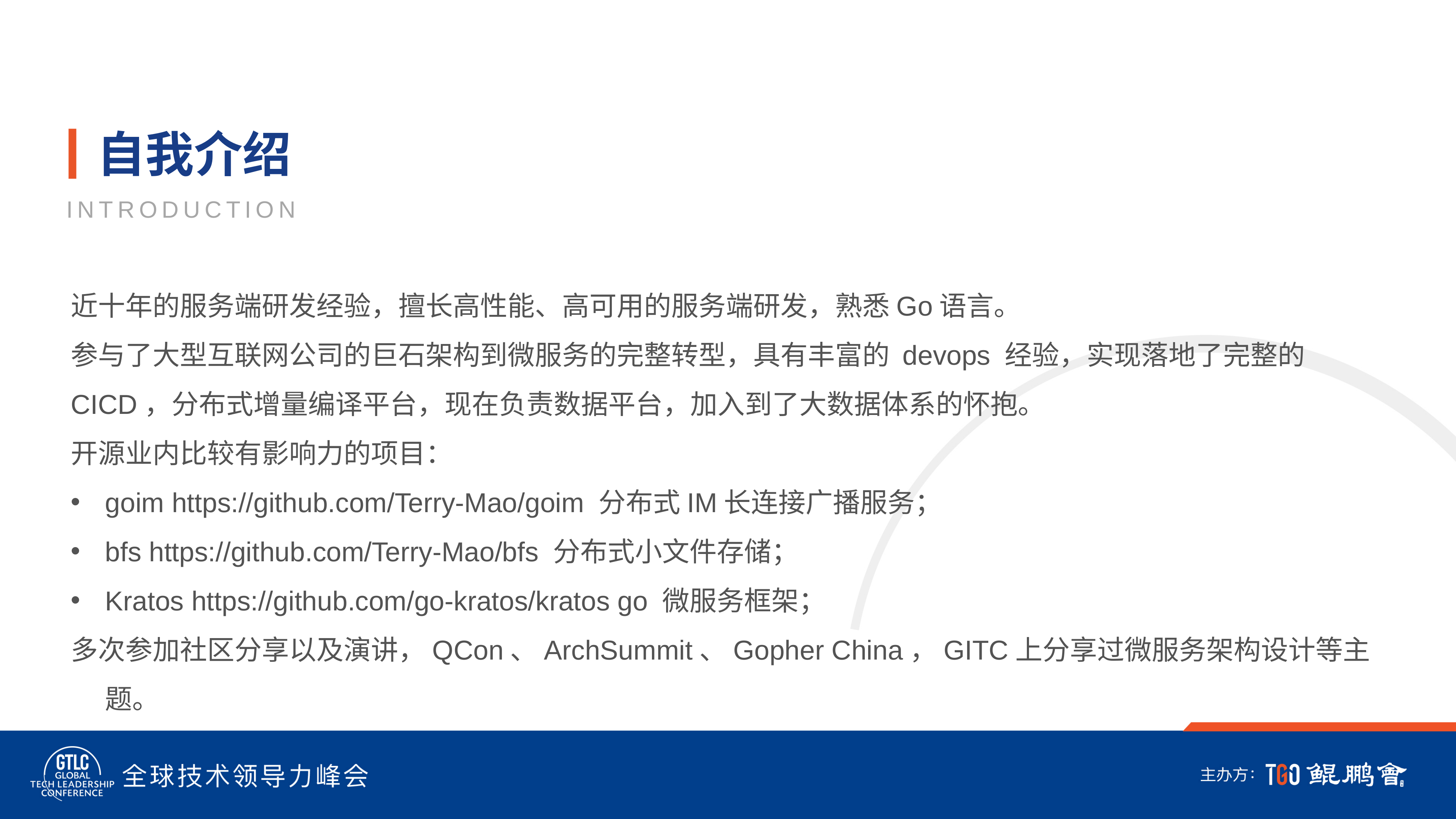

近十年的服务端研发经验，擅长高性能、高可用的服务端研发，熟悉Go语言。
参与了大型互联网公司的巨石架构到微服务的完整转型，具有丰富的 devops 经验，实现落地了完整的 CICD，分布式增量编译平台，现在负责数据平台，加入到了大数据体系的怀抱。
开源业内比较有影响力的项目：
goim https://github.com/Terry-Mao/goim 分布式IM长连接广播服务；
bfs https://github.com/Terry-Mao/bfs 分布式小文件存储；
Kratos https://github.com/go-kratos/kratos go 微服务框架；
多次参加社区分享以及演讲，QCon、ArchSummit、Gopher China，GITC上分享过微服务架构设计等主题。